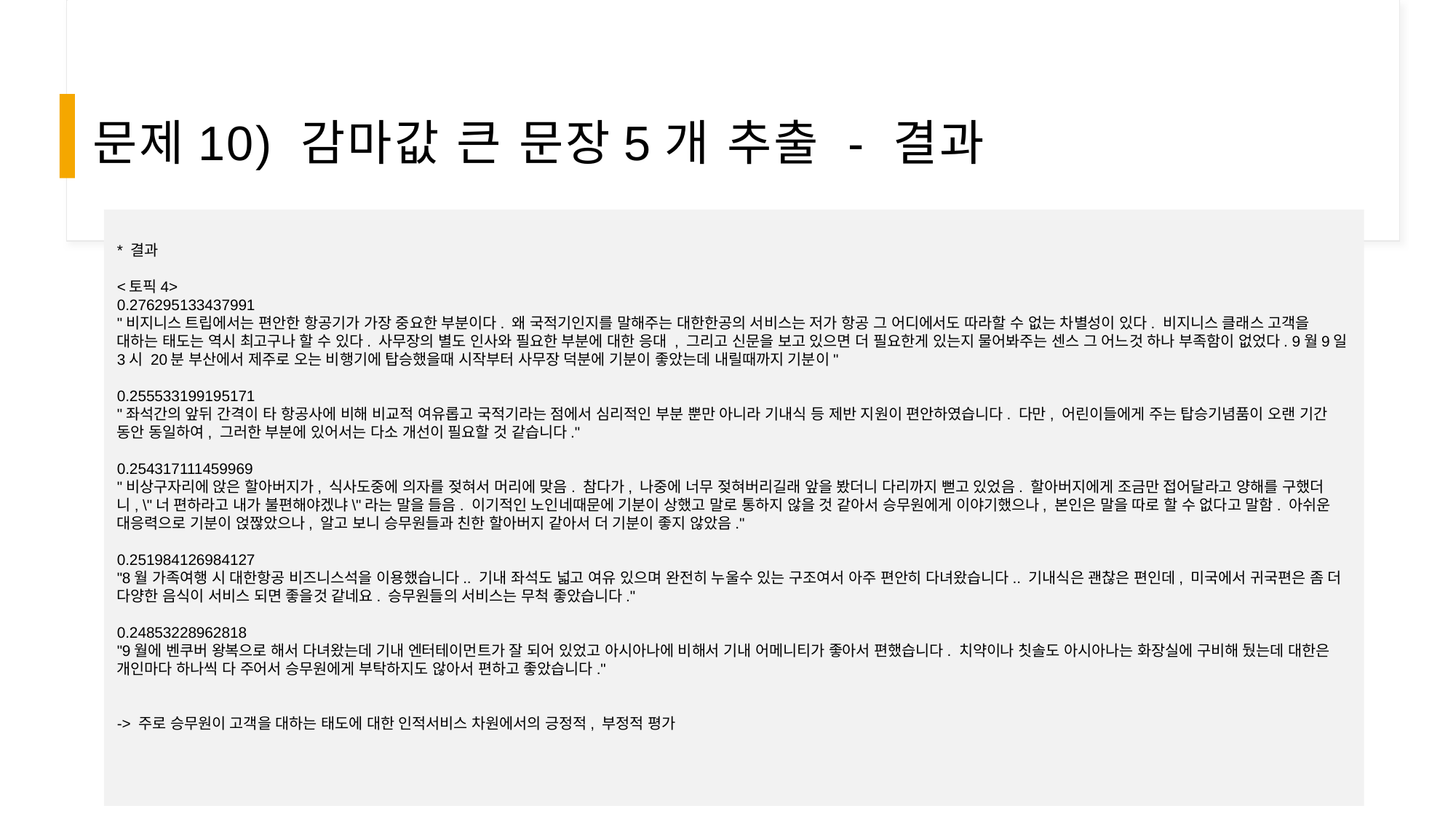

# 문제10) 감마값 큰 문장5개 추출 - 결과

* 결과

<토픽4>
0.276295133437991
"비지니스 트립에서는 편안한 항공기가 가장 중요한 부분이다. 왜 국적기인지를 말해주는 대한한공의 서비스는 저가 항공 그 어디에서도 따라할 수 없는 차별성이 있다. 비지니스 클래스 고객을 대하는 태도는 역시 최고구나 할 수 있다. 사무장의 별도 인사와 필요한 부분에 대한 응대 , 그리고 신문을 보고 있으면 더 필요한게 있는지 물어봐주는 센스 그 어느것 하나 부족함이 없었다. 9월9일 3시 20분 부산에서 제주로 오는 비행기에 탑승했을때 시작부터 사무장 덕분에 기분이 좋았는데 내릴때까지 기분이"

0.255533199195171
"좌석간의 앞뒤 간격이 타 항공사에 비해 비교적 여유롭고 국적기라는 점에서 심리적인 부분 뿐만 아니라 기내식 등 제반 지원이 편안하였습니다. 다만, 어린이들에게 주는 탑승기념품이 오랜 기간 동안 동일하여, 그러한 부분에 있어서는 다소 개선이 필요할 것 같습니다."

0.254317111459969
"비상구자리에 앉은 할아버지가, 식사도중에 의자를 젖혀서 머리에 맞음. 참다가, 나중에 너무 젖혀버리길래 앞을 봤더니 다리까지 뻗고 있었음. 할아버지에게 조금만 접어달라고 양해를 구했더니, \"너 편하라고 내가 불편해야겠냐\"라는 말을 들음. 이기적인 노인네때문에 기분이 상했고 말로 통하지 않을 것 같아서 승무원에게 이야기했으나, 본인은 말을 따로 할 수 없다고 말함. 아쉬운 대응력으로 기분이 얹짢았으나, 알고 보니 승무원들과 친한 할아버지 같아서 더 기분이 좋지 않았음."

0.251984126984127
"8월 가족여행 시 대한항공 비즈니스석을 이용했습니다.. 기내 좌석도 넓고 여유 있으며 완전히 누울수 있는 구조여서 아주 편안히 다녀왔습니다.. 기내식은 괜찮은 편인데, 미국에서 귀국편은 좀 더 다양한 음식이 서비스 되면 좋을것 같네요. 승무원들의 서비스는 무척 좋았습니다."

0.24853228962818
"9월에 벤쿠버 왕복으로 해서 다녀왔는데 기내 엔터테이먼트가 잘 되어 있었고 아시아나에 비해서 기내 어메니티가 좋아서 편했습니다. 치약이나 칫솔도 아시아나는 화장실에 구비해 뒀는데 대한은 개인마다 하나씩 다 주어서 승무원에게 부탁하지도 않아서 편하고 좋았습니다."

-> 주로 승무원이 고객을 대하는 태도에 대한 인적서비스 차원에서의 긍정적, 부정적 평가
#9. 각각의 토픽들에 대해서 어떠한 단어가 토픽의 내용을 구분한지 알기 위해 각 토픽 별  beta 값이 큰 중요단어 10개에 대한 막대그래프를 한 페이지에 그리고 설명을 하시오.